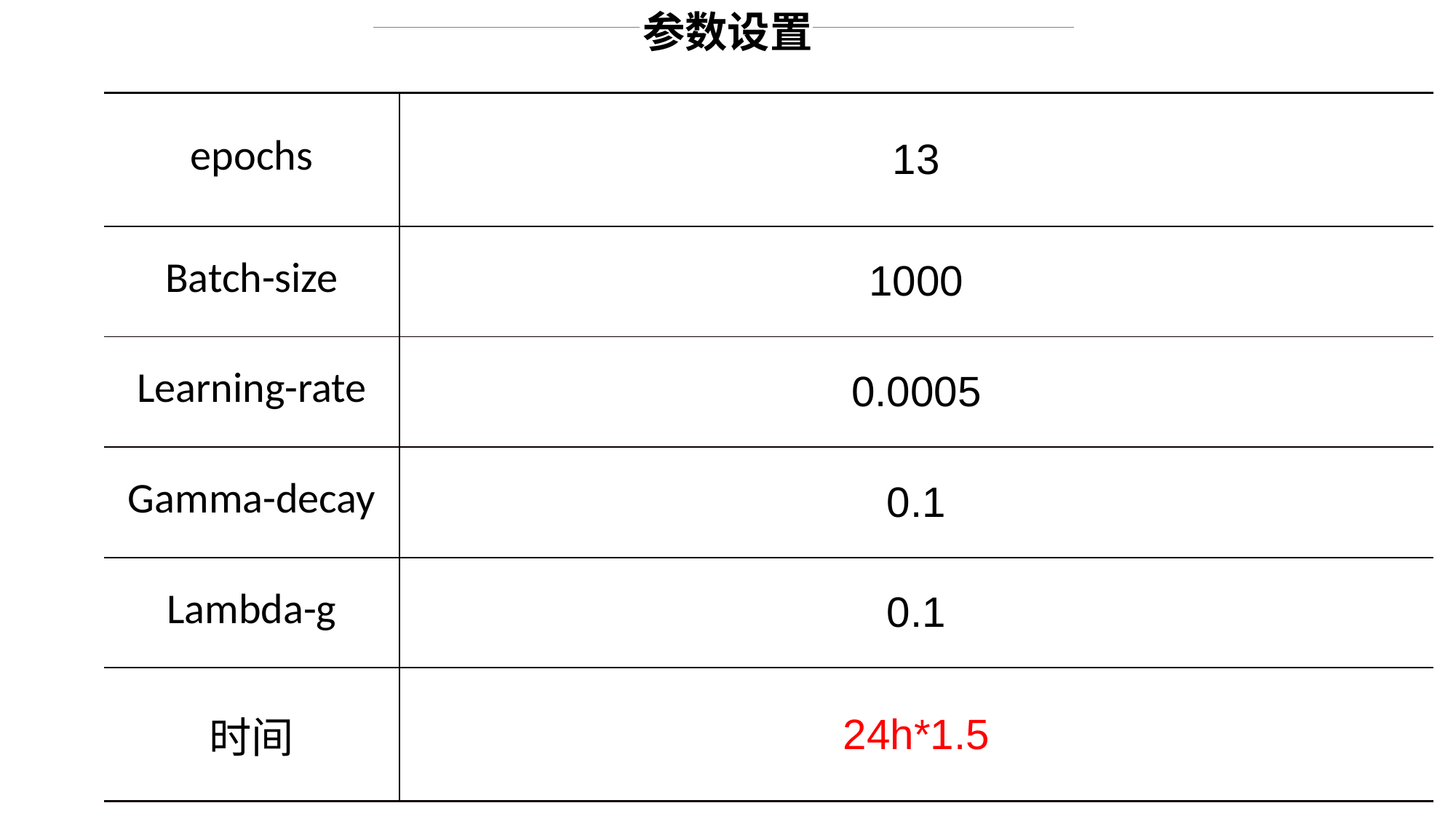

参数设置
| epochs | 13 |
| --- | --- |
| Batch-size | 1000 |
| Learning-rate | 0.0005 |
| Gamma-decay | 0.1 |
| Lambda-g | 0.1 |
| 时间 | 24h\*1.5 |